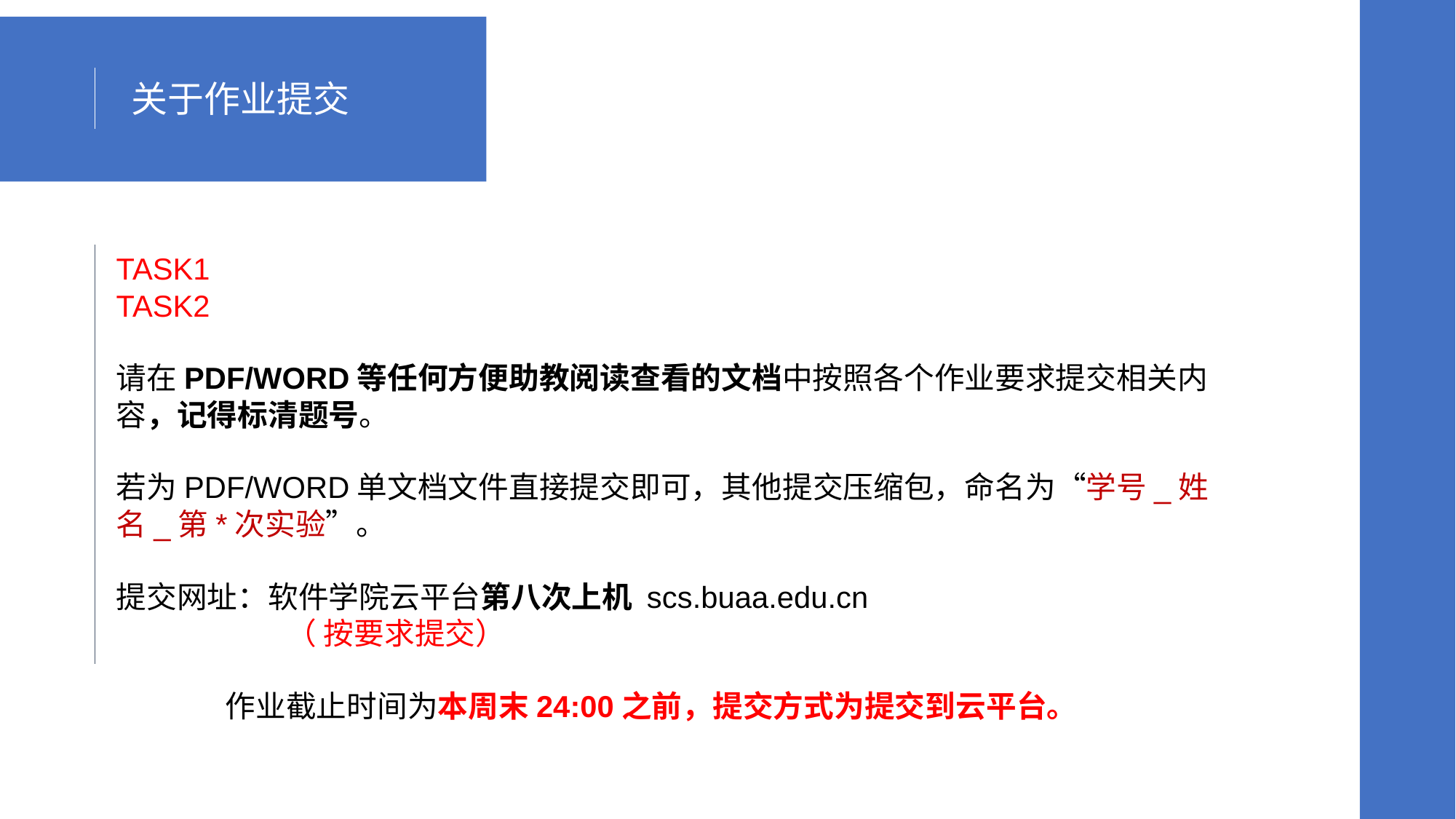

关于作业提交
TASK1
TASK2

请在PDF/WORD等任何方便助教阅读查看的文档中按照各个作业要求提交相关内容，记得标清题号。

若为PDF/WORD单文档文件直接提交即可，其他提交压缩包，命名为“学号_姓名_第*次实验”。

提交网址：软件学院云平台第八次上机 scs.buaa.edu.cn
	        （ 按要求提交）

	作业截止时间为本周末24:00之前，提交方式为提交到云平台。